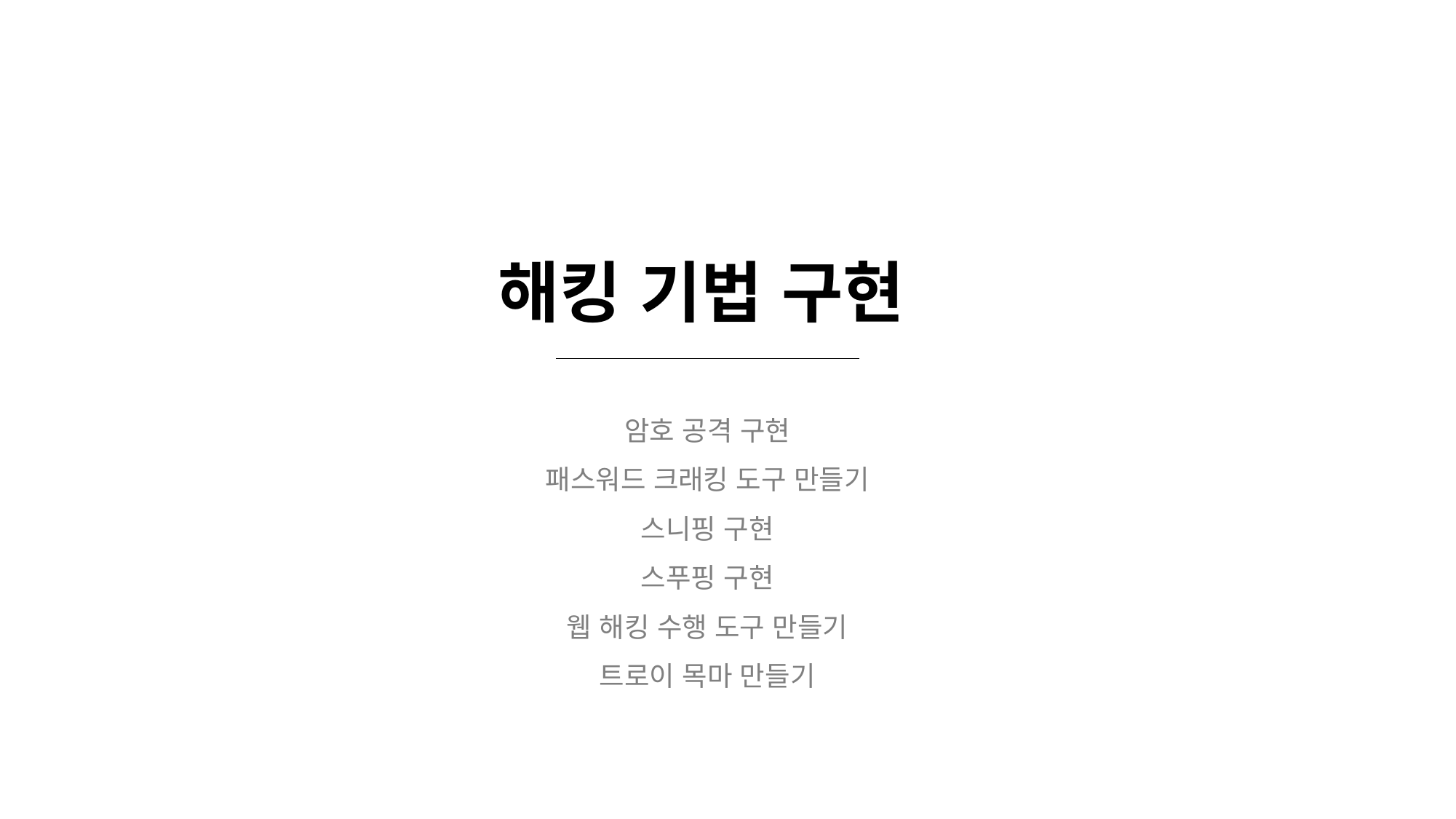

해킹 기법 구현
암호 공격 구현
패스워드 크래킹 도구 만들기
스니핑 구현
스푸핑 구현
웹 해킹 수행 도구 만들기
트로이 목마 만들기